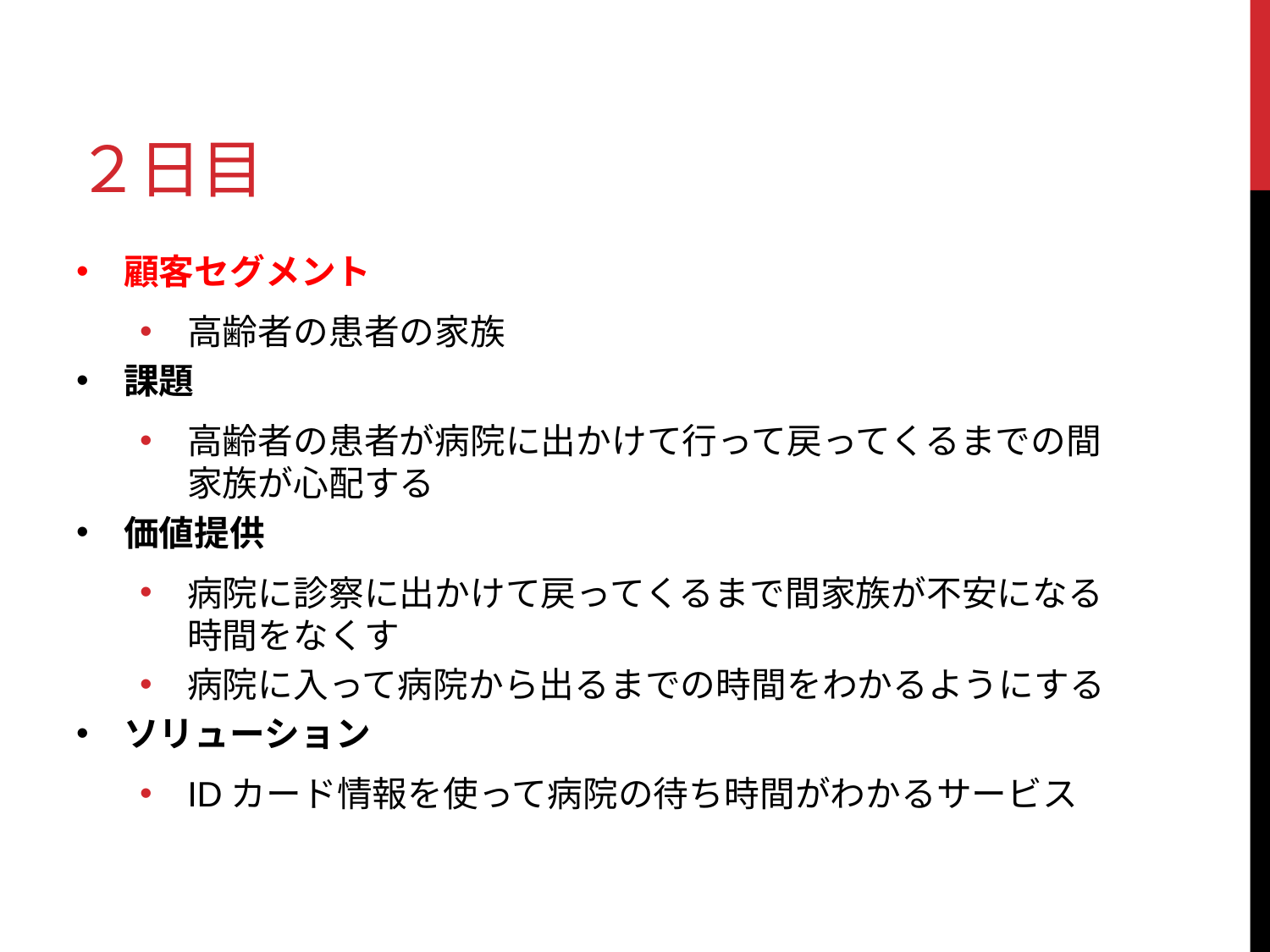

# ２日目
顧客セグメント
高齢者の患者の家族
課題
高齢者の患者が病院に出かけて行って戻ってくるまでの間家族が心配する
価値提供
病院に診察に出かけて戻ってくるまで間家族が不安になる時間をなくす
病院に入って病院から出るまでの時間をわかるようにする
ソリューション
IDカード情報を使って病院の待ち時間がわかるサービス